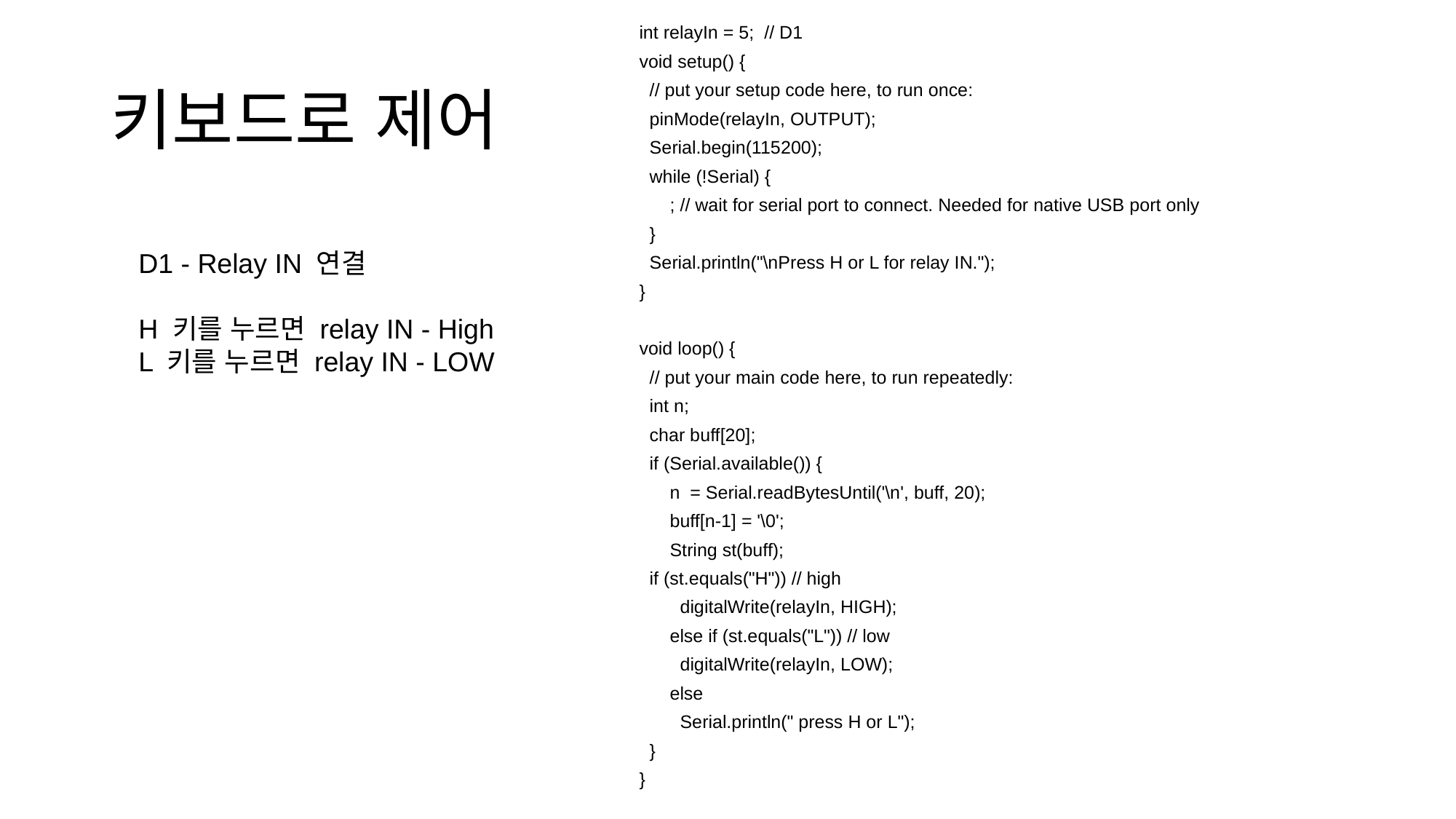

int relayIn = 5;  // D1
void setup() {
  // put your setup code here, to run once:
  pinMode(relayIn, OUTPUT);
  Serial.begin(115200);
  while (!Serial) {
      ; // wait for serial port to connect. Needed for native USB port only
  }
  Serial.println("\nPress H or L for relay IN.");
}

void loop() {
  // put your main code here, to run repeatedly:
  int n;
  char buff[20];
  if (Serial.available()) {
      n  = Serial.readBytesUntil('\n', buff, 20);
      buff[n-1] = '\0';
      String st(buff);
  if (st.equals("H")) // high
        digitalWrite(relayIn, HIGH);
      else if (st.equals("L")) // low
        digitalWrite(relayIn, LOW);
      else
        Serial.println(" press H or L");
  }
}
# 키보드로 제어
D1 - Relay IN 연결

H 키를 누르면 relay IN - High
L 키를 누르면 relay IN - LOW